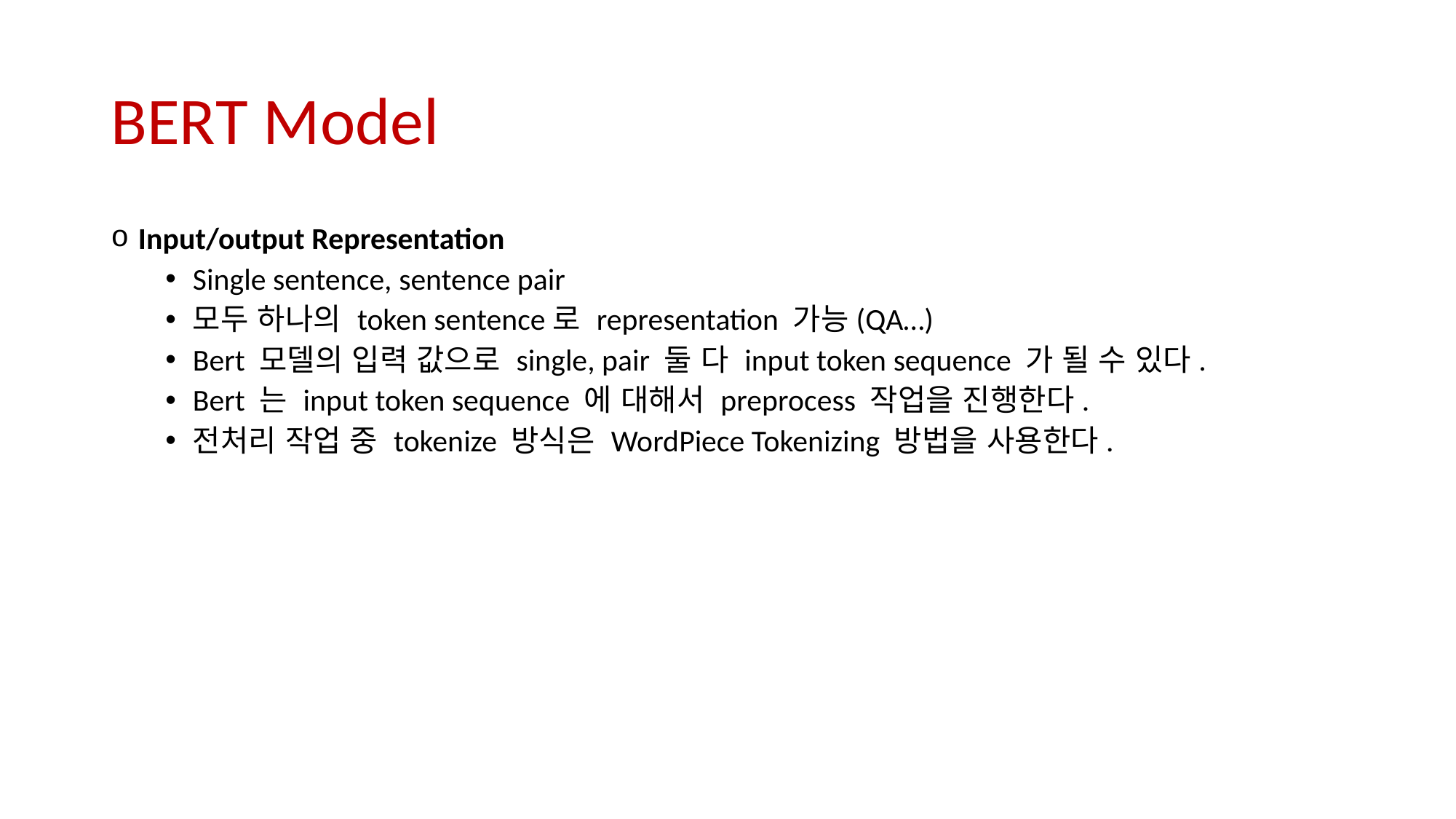

# BERT Model
Input/output Representation
Single sentence, sentence pair
모두 하나의 token sentence로 representation 가능(QA…)
Bert 모델의 입력 값으로 single, pair 둘 다 input token sequence 가 될 수 있다.
Bert 는 input token sequence 에 대해서 preprocess 작업을 진행한다.
전처리 작업 중 tokenize 방식은 WordPiece Tokenizing 방법을 사용한다.